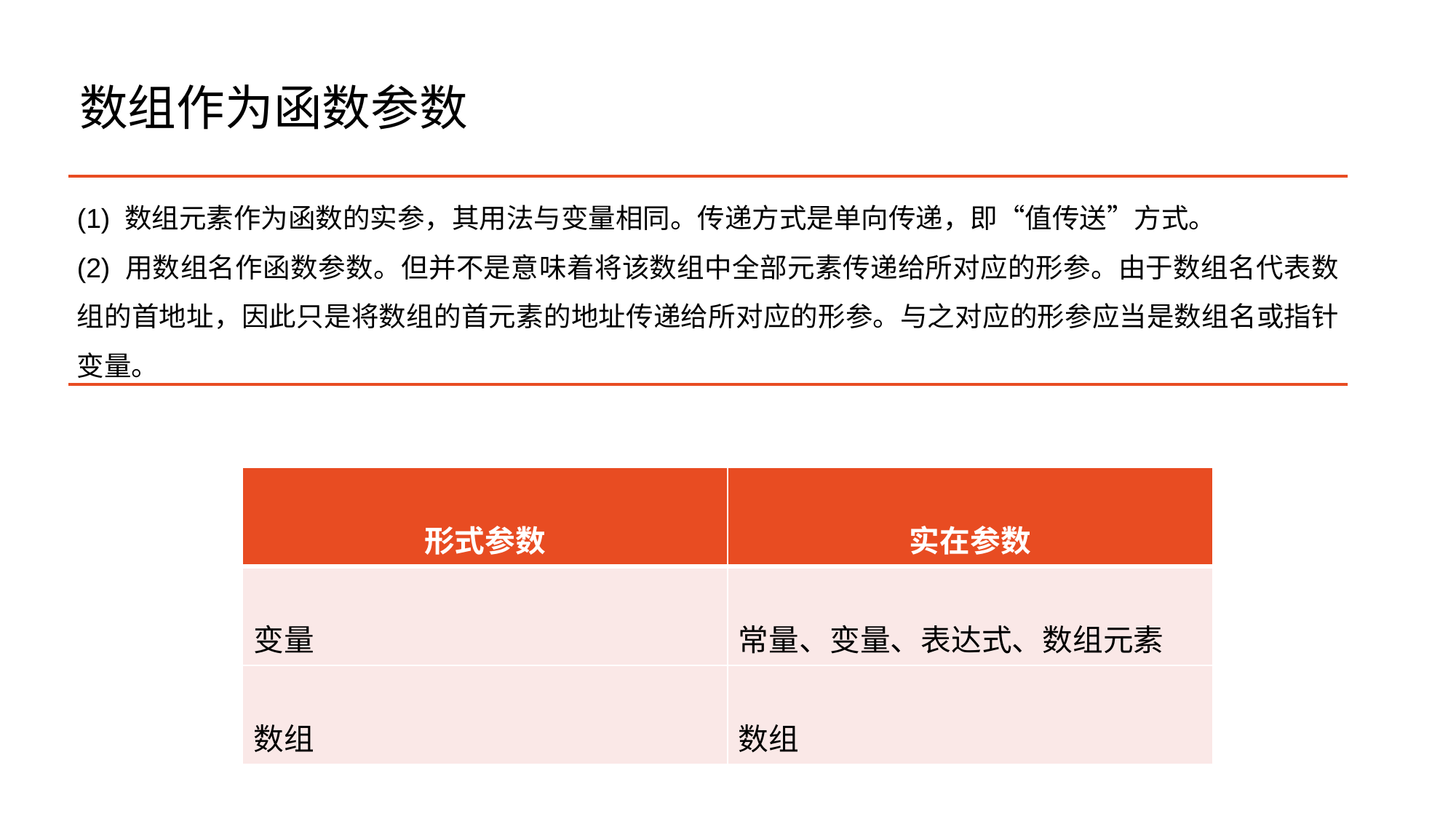

# 数组作为函数参数
(1) 数组元素作为函数的实参，其用法与变量相同。传递方式是单向传递，即“值传送”方式。
(2) 用数组名作函数参数。但并不是意味着将该数组中全部元素传递给所对应的形参。由于数组名代表数组的首地址，因此只是将数组的首元素的地址传递给所对应的形参。与之对应的形参应当是数组名或指针变量。
| 形式参数 | 实在参数 |
| --- | --- |
| 变量 | 常量、变量、表达式、数组元素 |
| 数组 | 数组 |